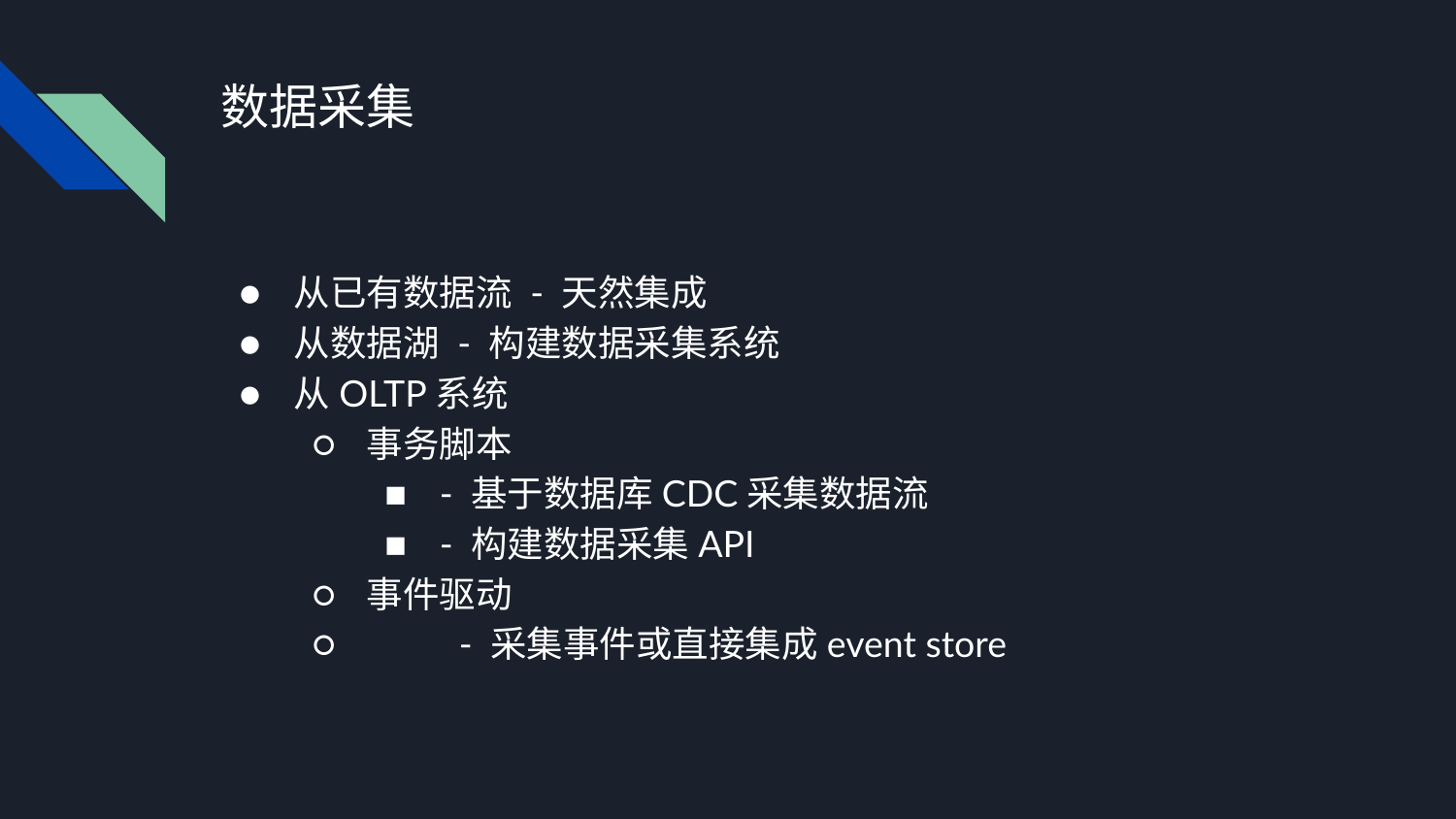

# 数据采集
从已有数据流 - 天然集成
从数据湖 - 构建数据采集系统
从OLTP系统
事务脚本
- 基于数据库CDC采集数据流
- 构建数据采集API
事件驱动
          - 采集事件或直接集成event store